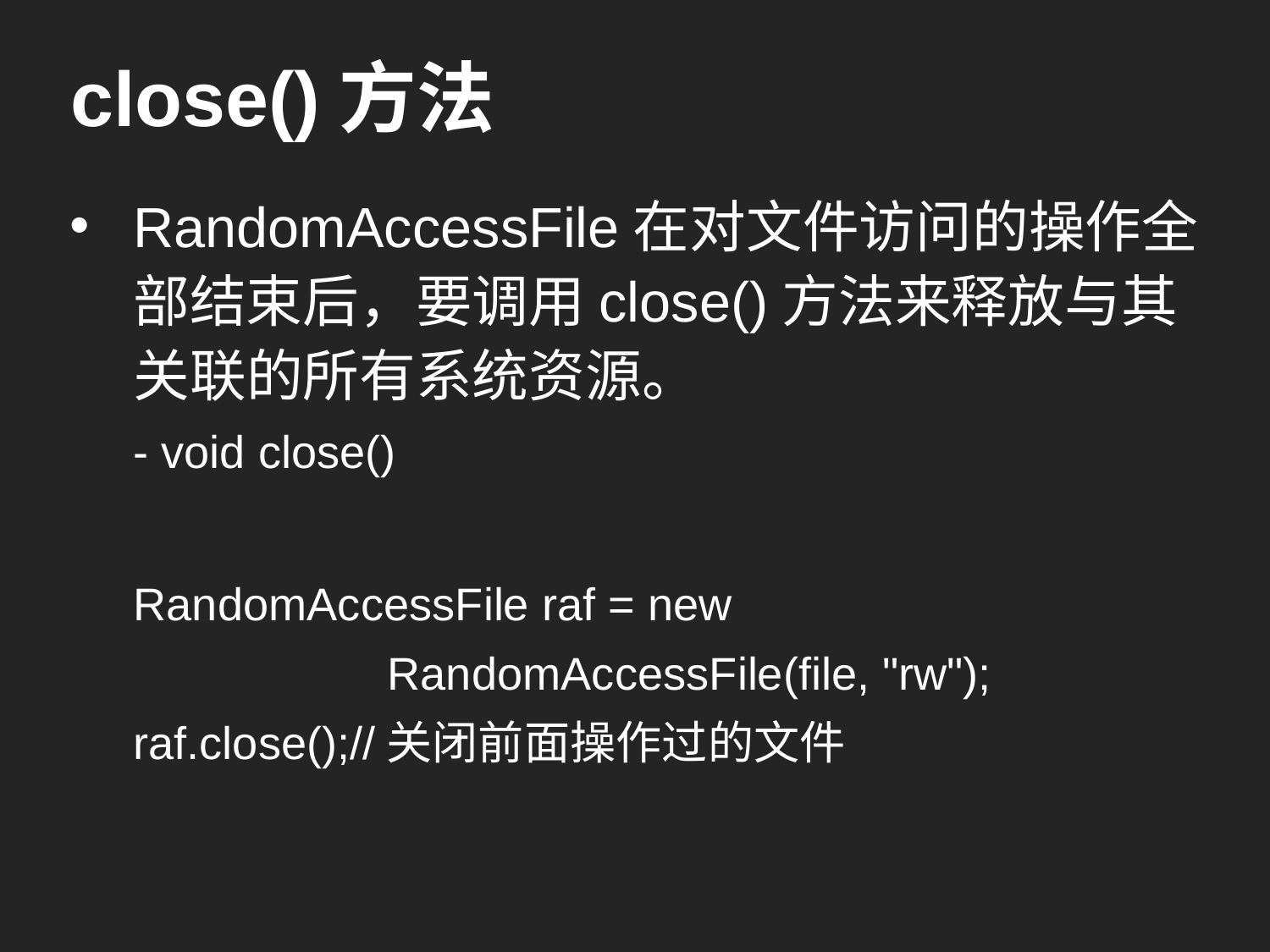

# close()方法
RandomAccessFile在对文件访问的操作全部结束后，要调用close()方法来释放与其关联的所有系统资源。
- void close()

RandomAccessFile raf = new
		RandomAccessFile(file, "rw");
raf.close();//关闭前面操作过的文件